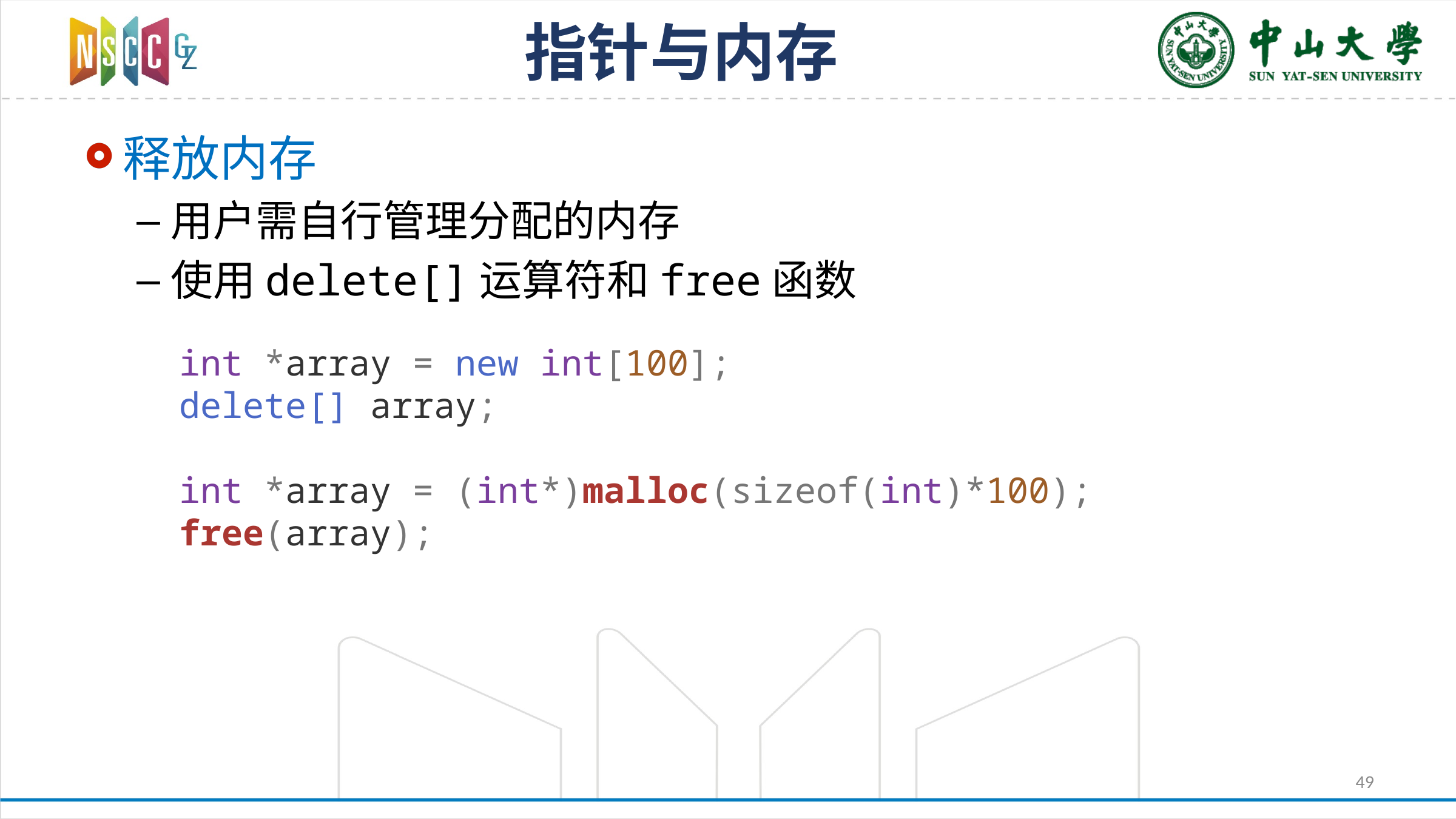

# 指针与内存
释放内存
用户需自行管理分配的内存
使用delete[]运算符和free函数

int *array = new int[100];
delete[] array;
int *array = (int*)malloc(sizeof(int)*100);
free(array);
49